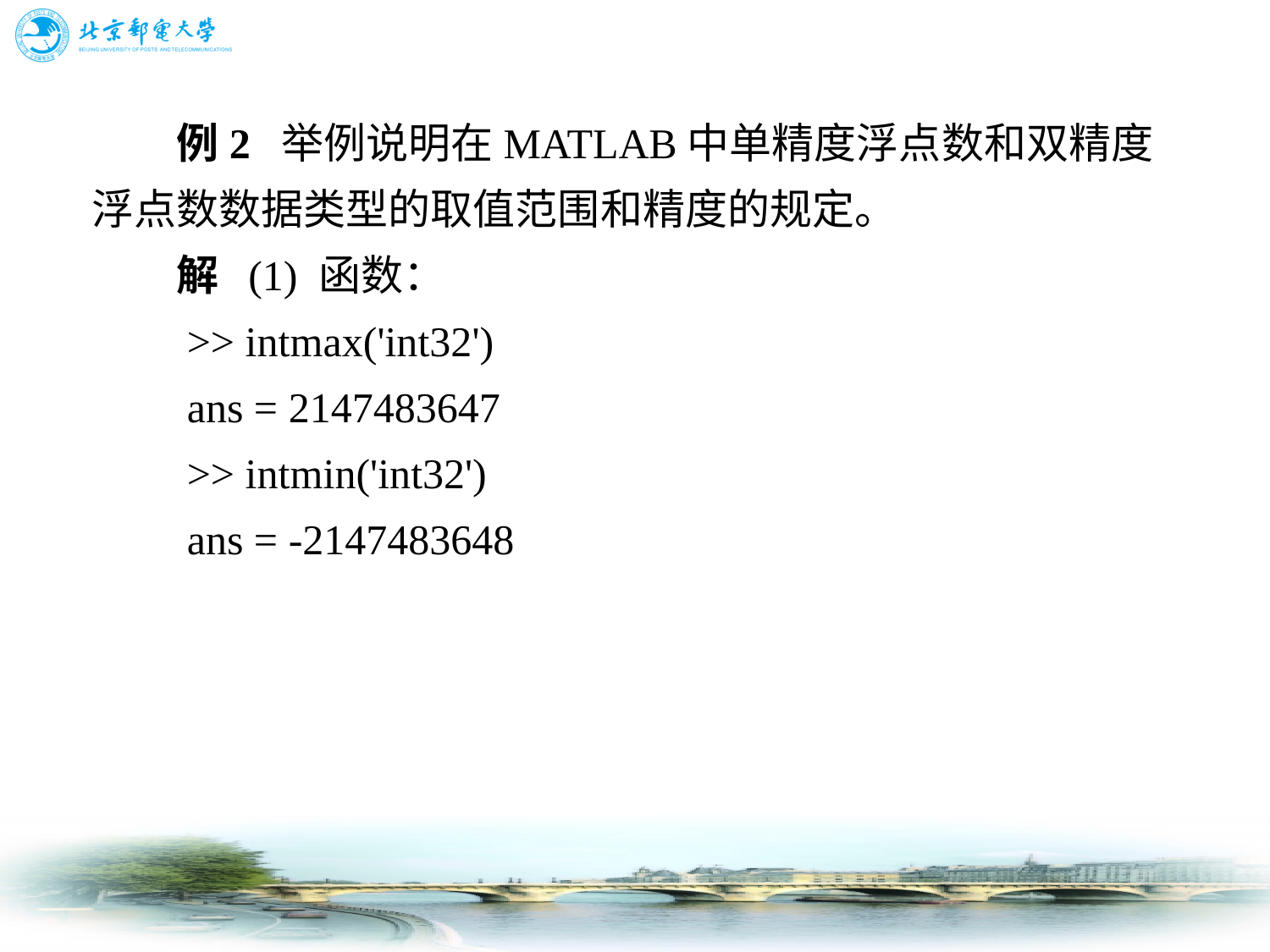

# 例2  举例说明在MATLAB中单精度浮点数和双精度浮点数数据类型的取值范围和精度的规定。 　　解  (1) 函数： 　　>> intmax('int32') 　　ans = 2147483647 　　>> intmin('int32') 　　ans = -2147483648